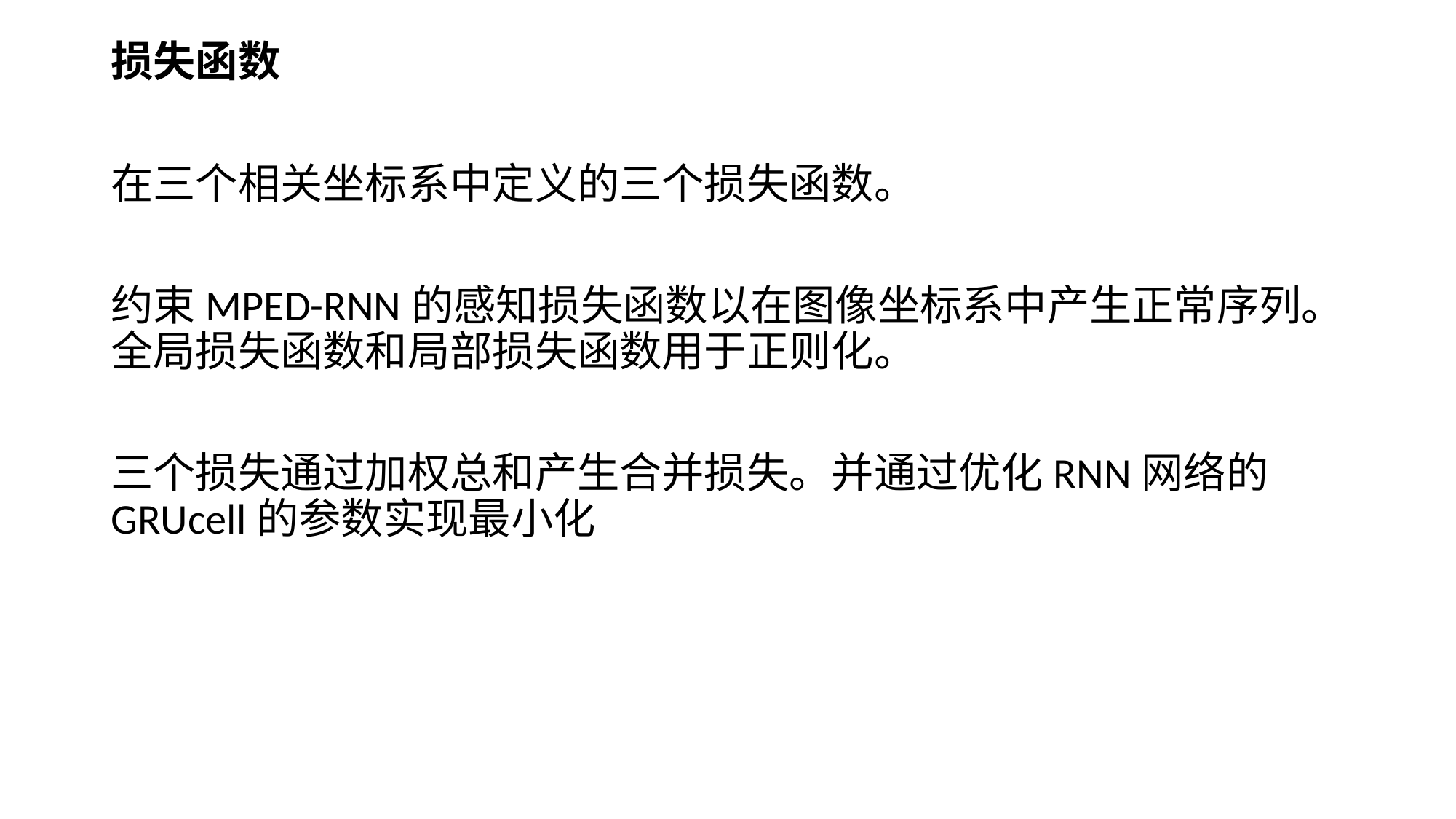

损失函数

在三个相关坐标系中定义的三个损失函数。

约束MPED-RNN的感知损失函数以在图像坐标系中产生正常序列。 全局损失函数和局部损失函数用于正则化。

三个损失通过加权总和产生合并损失。并通过优化RNN网络的GRUcell的参数实现最小化